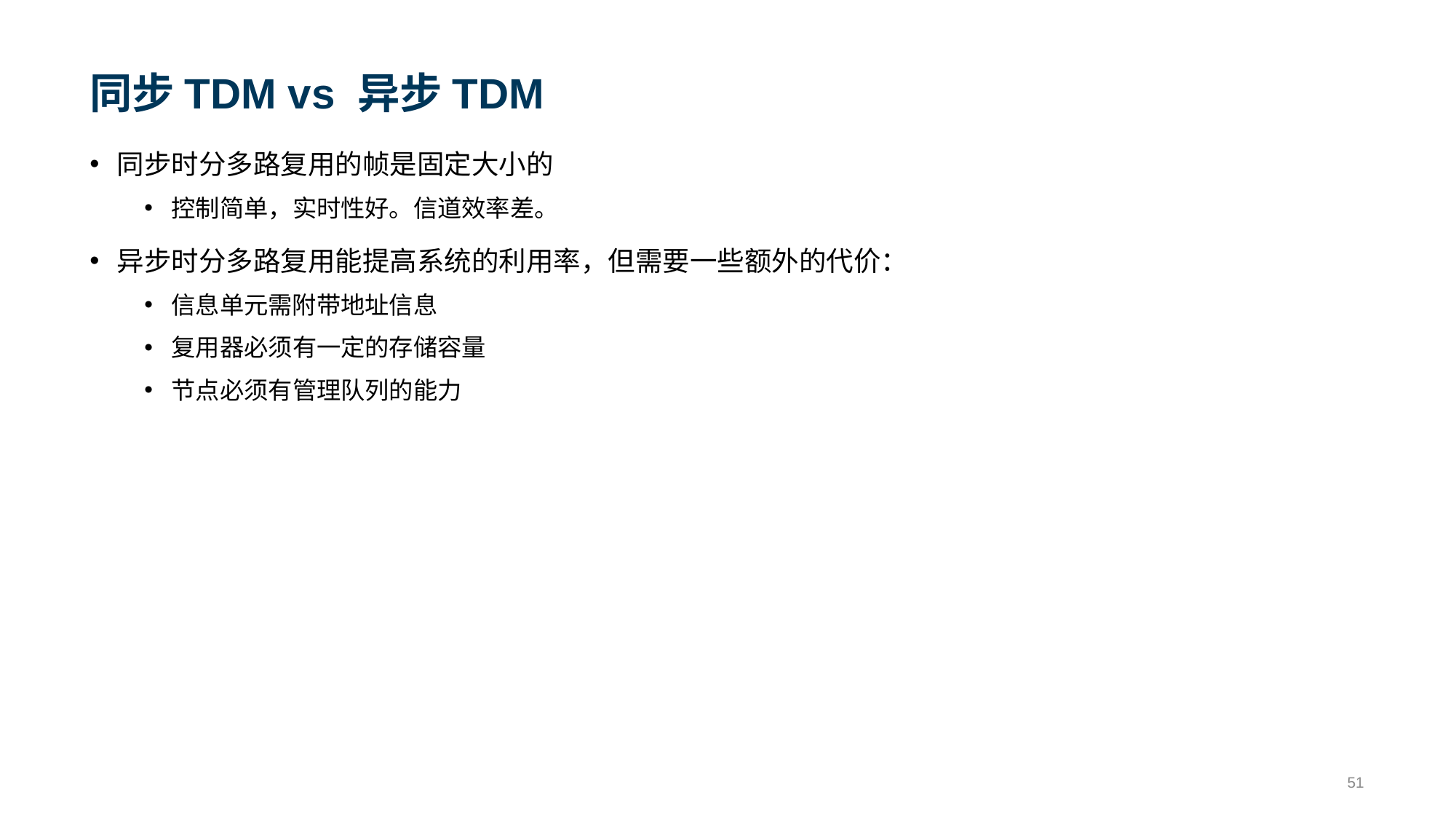

# 同步TDM vs 异步TDM
同步时分多路复用的帧是固定大小的
控制简单，实时性好。信道效率差。
异步时分多路复用能提高系统的利用率，但需要一些额外的代价：
信息单元需附带地址信息
复用器必须有一定的存储容量
节点必须有管理队列的能力

51